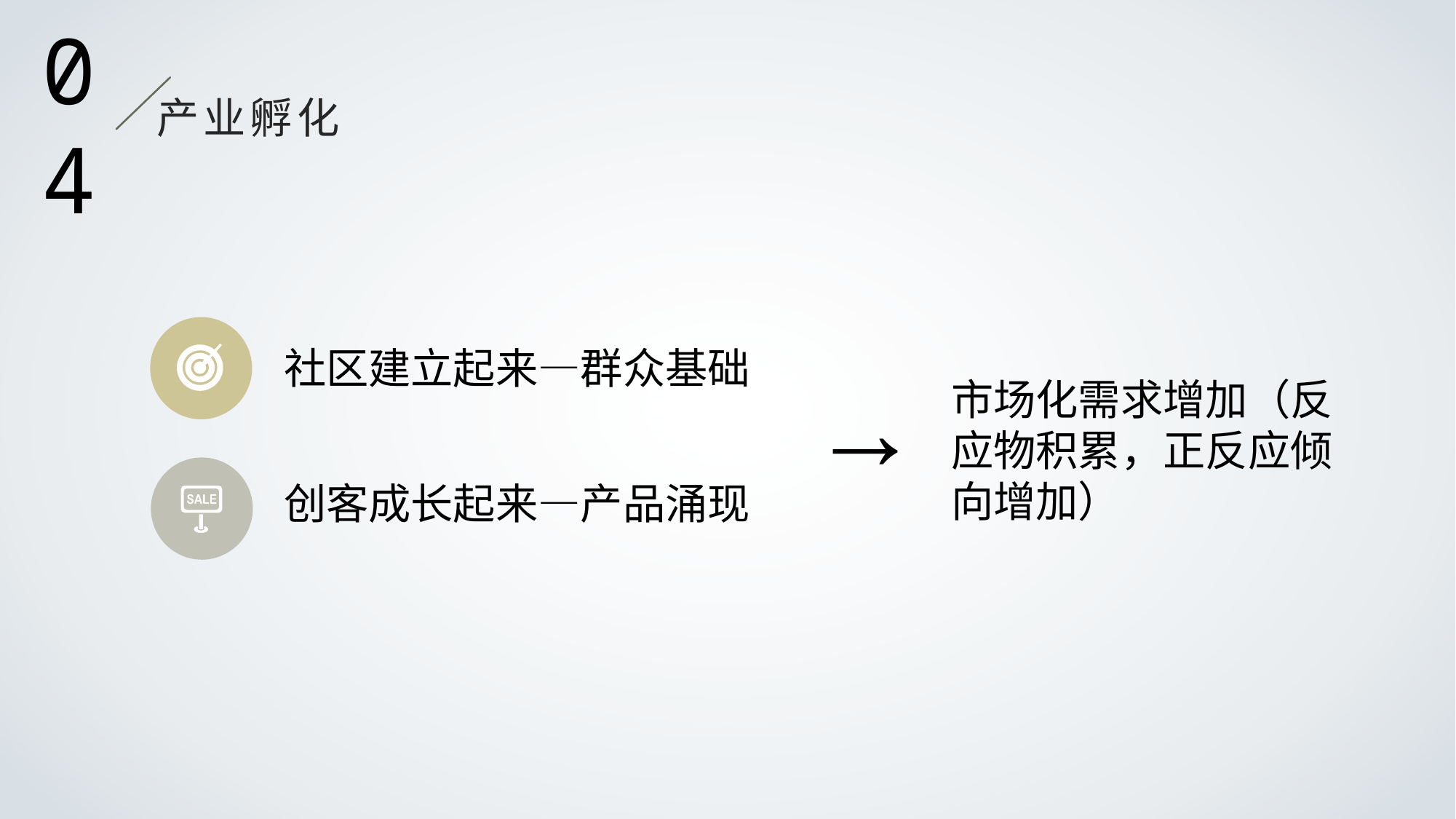

04
产业孵化

社区建立起来—群众基础
→
市场化需求增加（反应物积累，正反应倾向增加）

创客成长起来—产品涌现